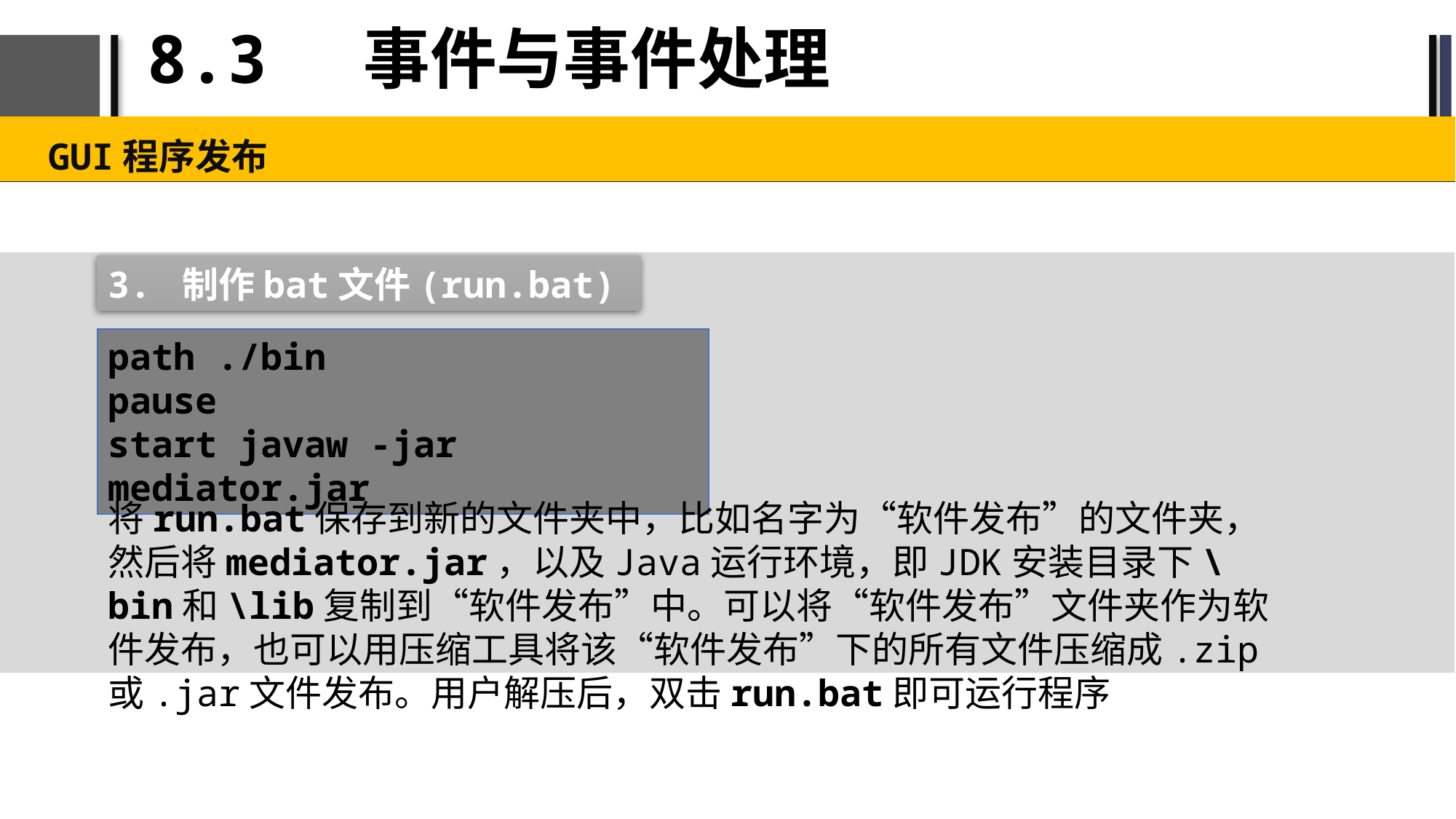

# 8.3  事件与事件处理

GUI程序发布

3. 制作bat文件(run.bat)
path ./bin
pause
start javaw -jar mediator.jar
将run.bat保存到新的文件夹中，比如名字为“软件发布”的文件夹，然后将mediator.jar，以及Java运行环境，即JDK安装目录下\bin和\lib复制到“软件发布”中。可以将“软件发布”文件夹作为软件发布，也可以用压缩工具将该“软件发布”下的所有文件压缩成.zip或.jar文件发布。用户解压后，双击run.bat即可运行程序